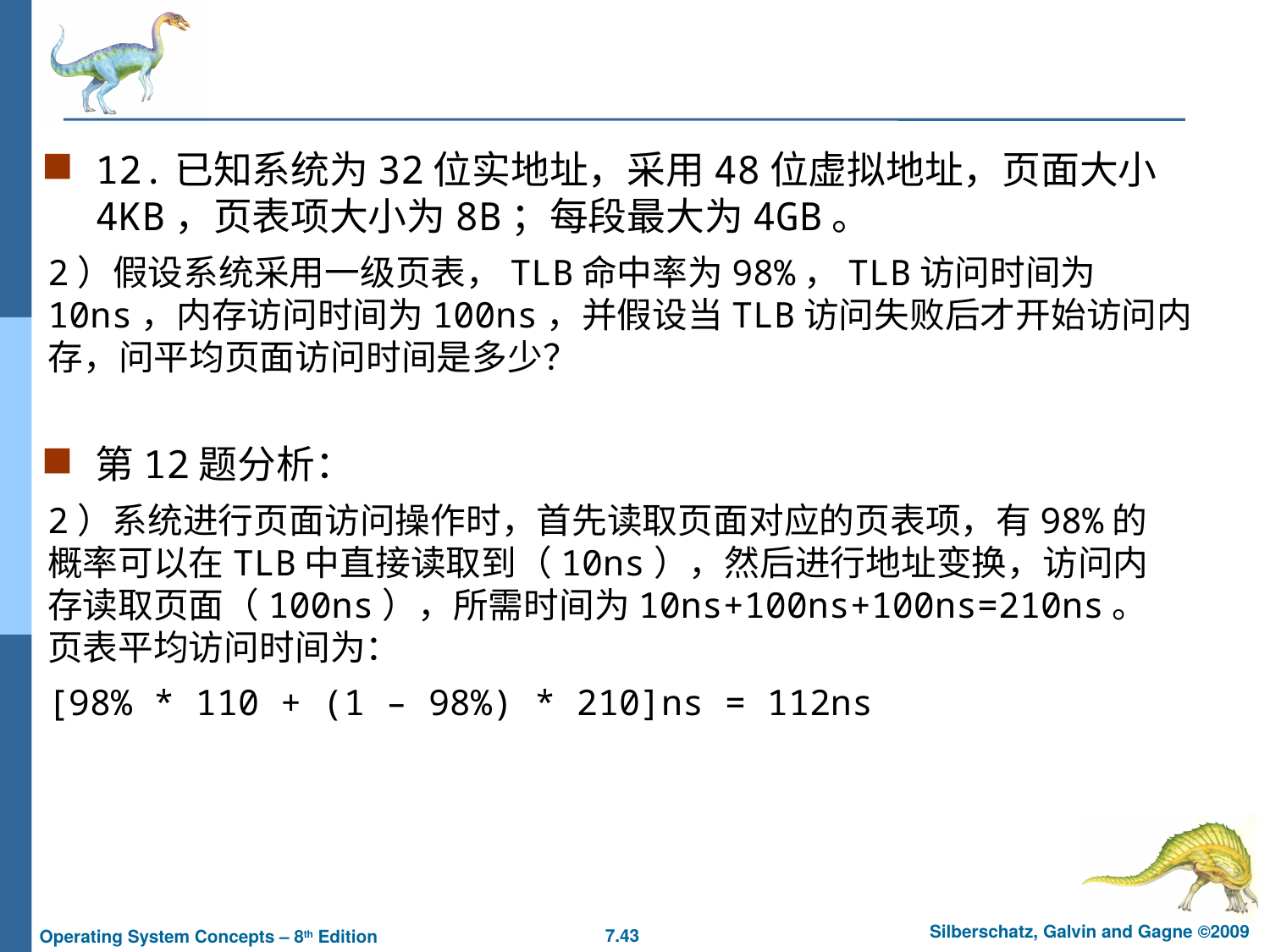

#
12.已知系统为32位实地址，采用48位虚拟地址，页面大小4KB，页表项大小为8B；每段最大为4GB。
2）假设系统采用一级页表，TLB命中率为98%，TLB访问时间为10ns，内存访问时间为100ns，并假设当TLB访问失败后才开始访问内存，问平均页面访问时间是多少？
第12题分析：
2）系统进行页面访问操作时，首先读取页面对应的页表项，有98%的概率可以在TLB中直接读取到（10ns），然后进行地址变换，访问内存读取页面（100ns），所需时间为10ns+100ns+100ns=210ns。页表平均访问时间为：
[98% * 110 + (1 – 98%) * 210]ns = 112ns